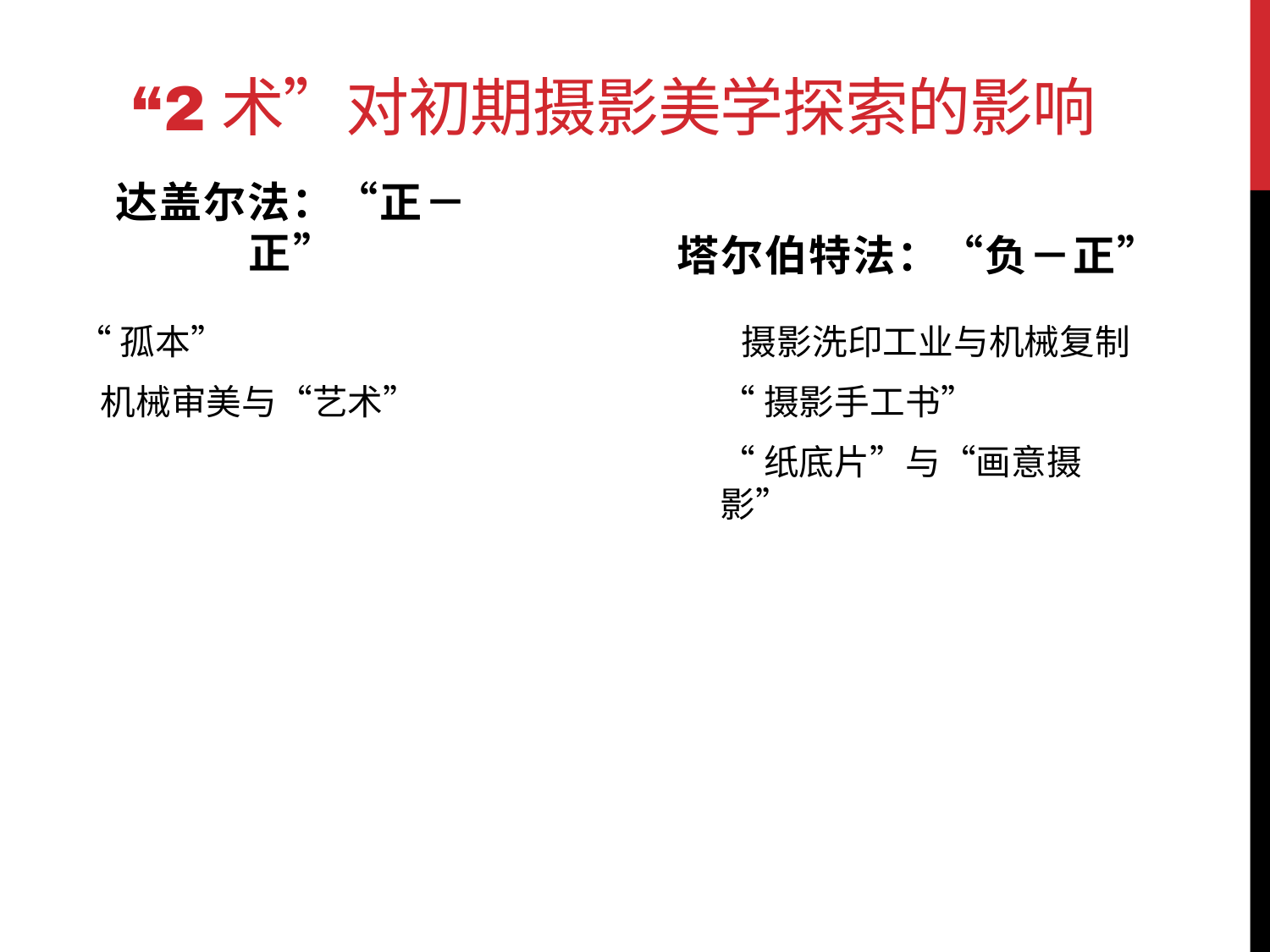

# “2术”对初期摄影美学探索的影响
塔尔伯特法：“负－正”

达盖尔法：“正－正”

“孤本”
  机械审美与“艺术”

摄影洗印工业与机械复制
“摄影手工书”
“纸底片”与“画意摄影”